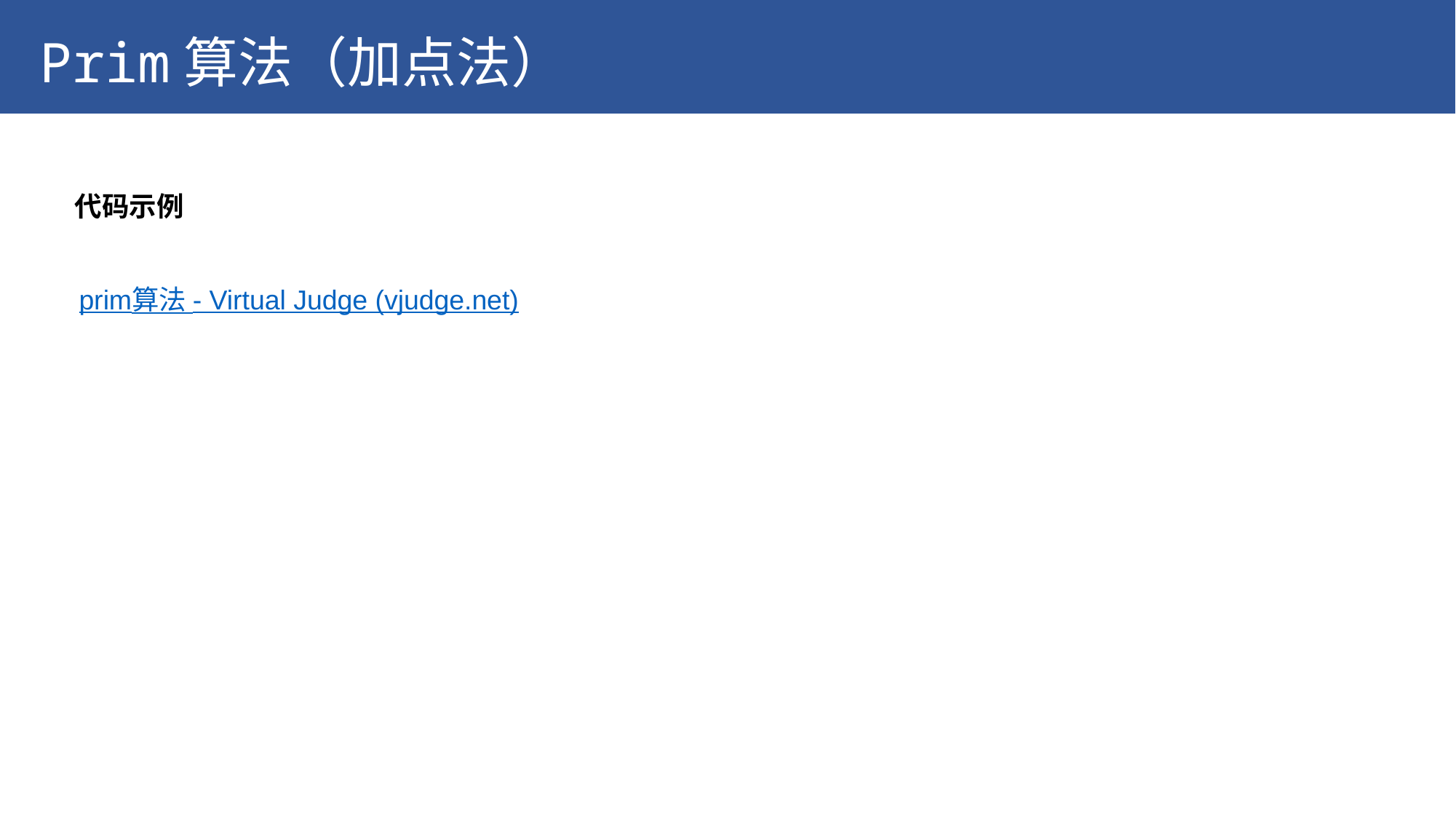

Prim算法（加点法）
代码示例
prim算法 - Virtual Judge (vjudge.net)